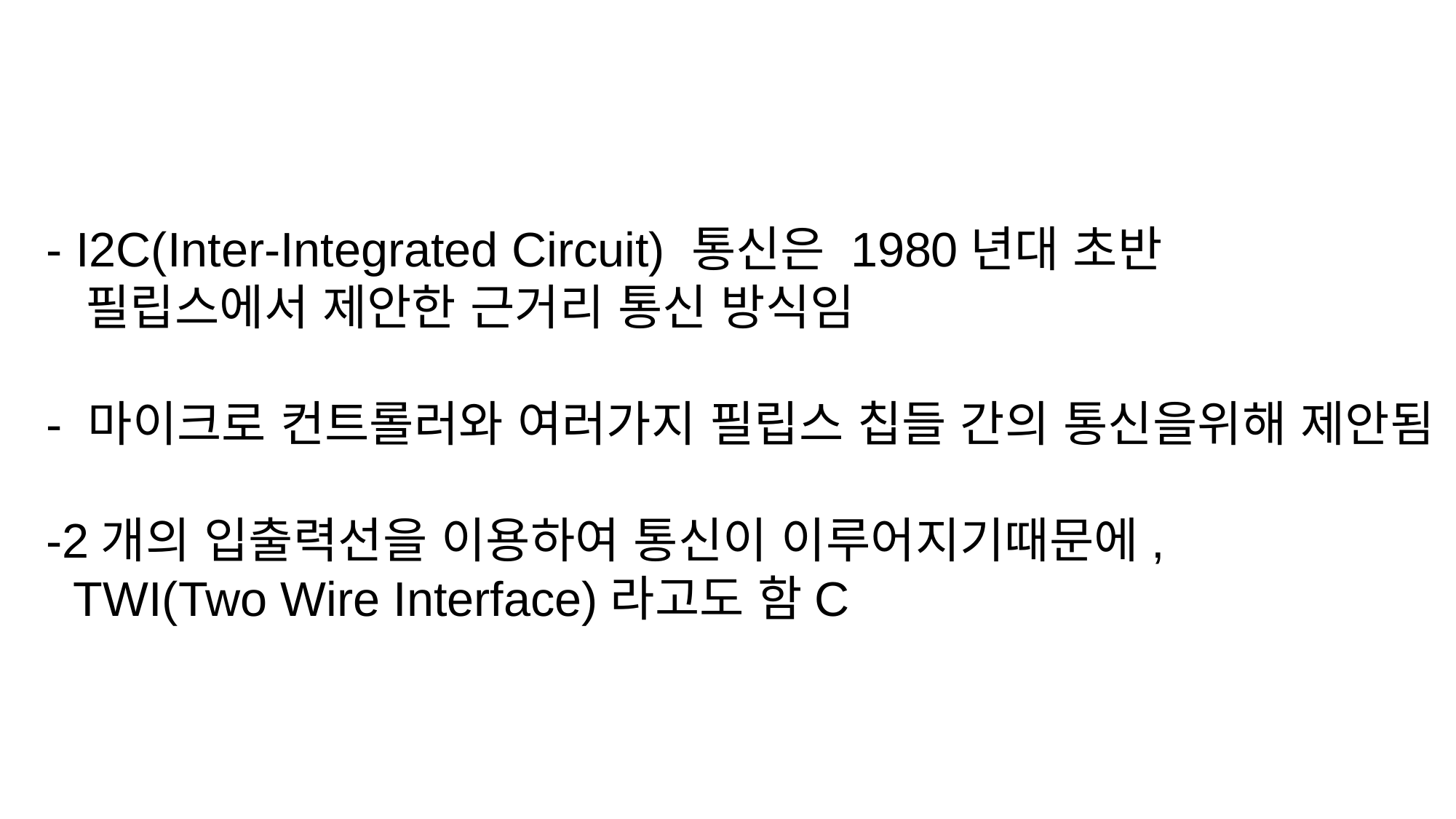

- I2C(Inter-Integrated Circuit) 통신은 1980년대 초반
  필립스에서 제안한 근거리 통신 방식임

- 마이크로 컨트롤러와 여러가지 필립스 칩들 간의 통신을위해 제안됨

-2개의 입출력선을 이용하여 통신이 이루어지기때문에,
  TWI(Two Wire Interface)라고도 함C